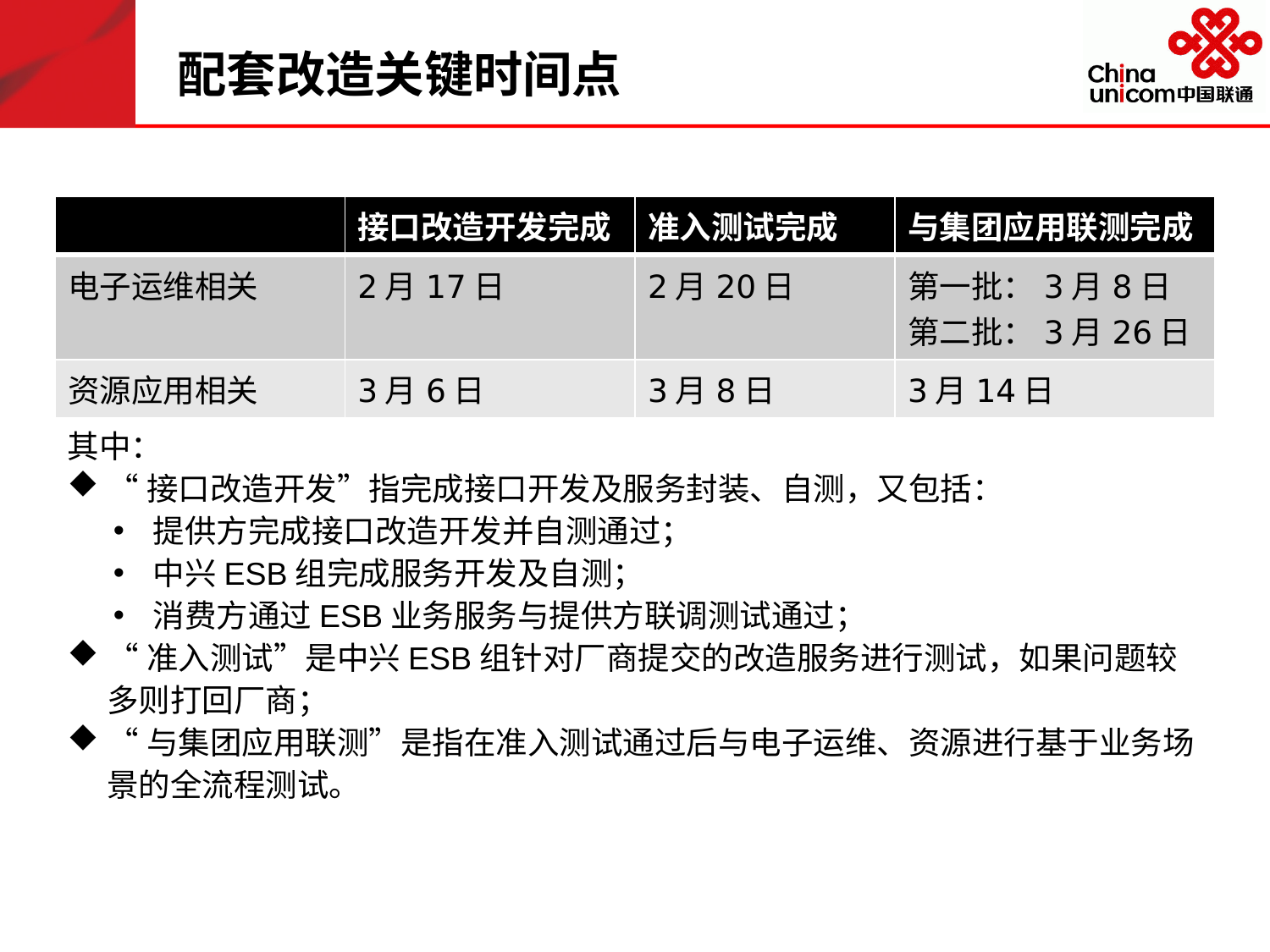

# 配套改造关键时间点
|  | 接口改造开发完成 | 准入测试完成 | 与集团应用联测完成 |
| --- | --- | --- | --- |
| 电子运维相关 | 2月17日 | 2月20日 | 第一批：3月8日 第二批：3月26日 |
| 资源应用相关 | 3月6日 | 3月8日 | 3月14日 |
其中：
“接口改造开发”指完成接口开发及服务封装、自测，又包括：
提供方完成接口改造开发并自测通过；
中兴ESB组完成服务开发及自测；
消费方通过ESB业务服务与提供方联调测试通过；
“准入测试”是中兴ESB组针对厂商提交的改造服务进行测试，如果问题较多则打回厂商；
“与集团应用联测”是指在准入测试通过后与电子运维、资源进行基于业务场景的全流程测试。